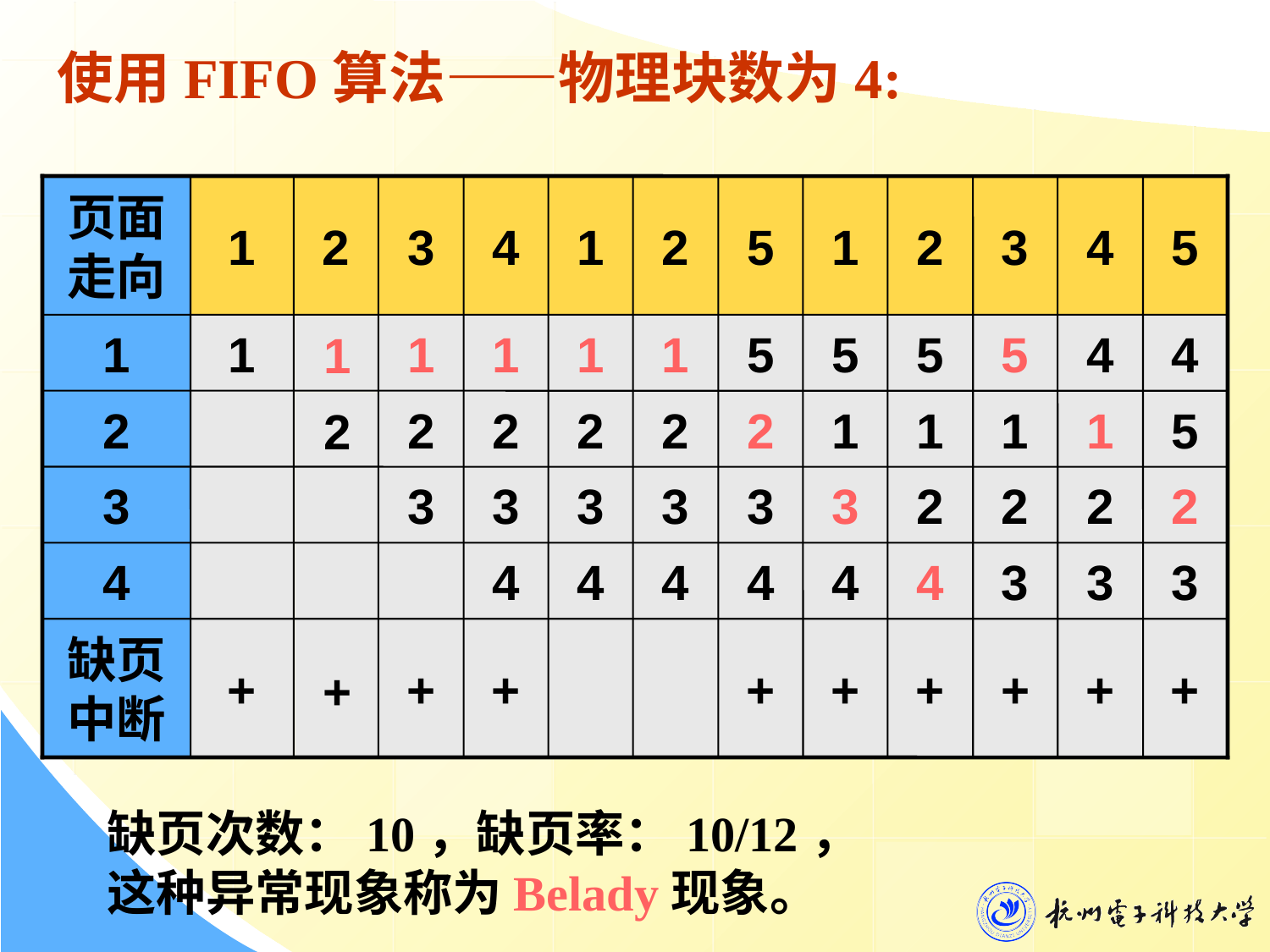

使用FIFO算法——物理块数为4:
页面走向

1

2

3

4

1

2

5

1

2

3

4

5

1

1

+
1
2
3

+
1
2
3
4
+
1
2
3
4

1
2
3
4

5
2
3
4
+
5
1
3
4
+
5
1
2
4
+
5
1
2
3
+
4
1
2
3
+
4
5
2
3
+
1
2

+
2

3

4

缺页中断

缺页次数：10，缺页率：10/12，
这种异常现象称为Belady现象。